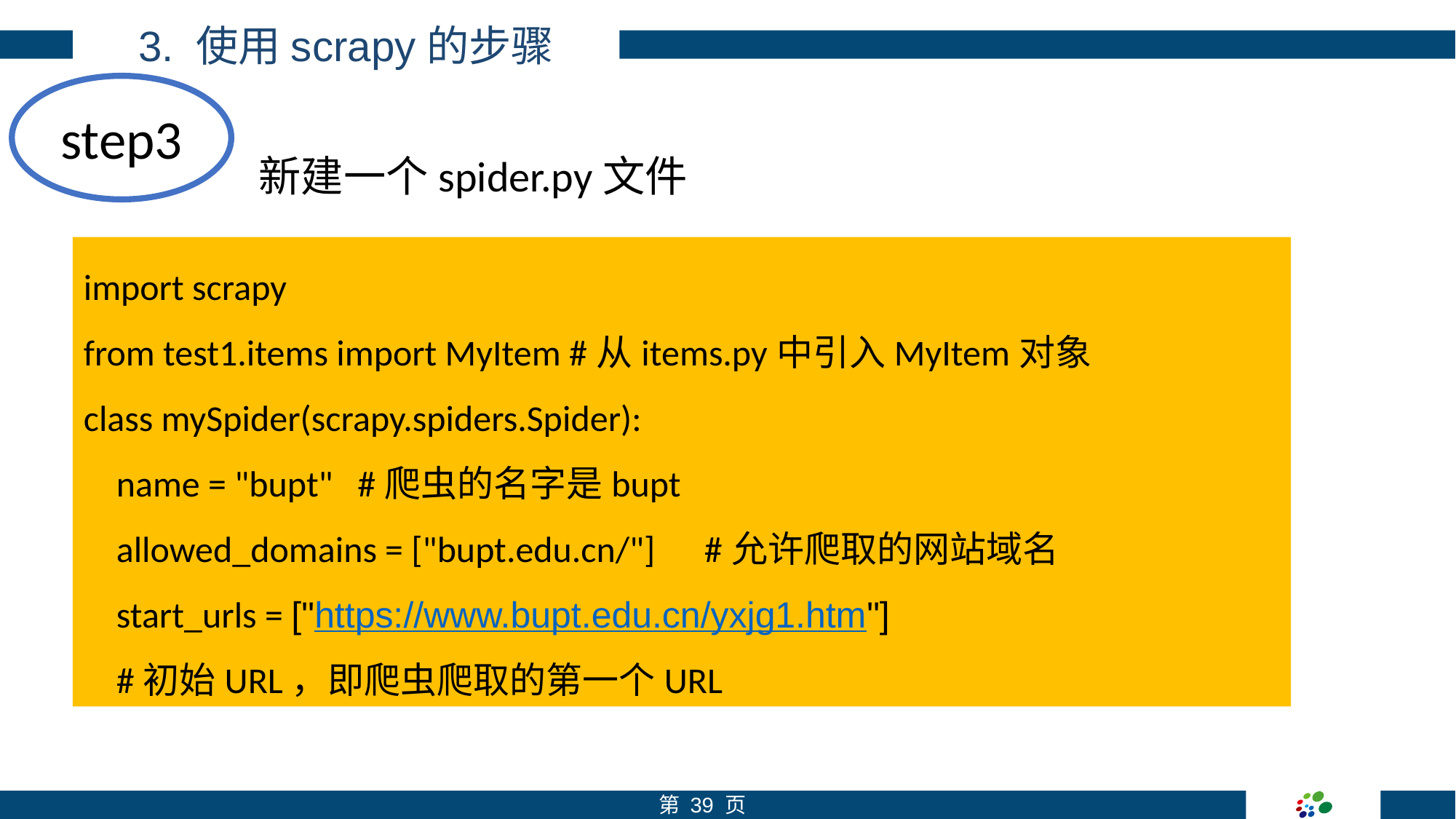

3. 使用scrapy的步骤
step3
新建一个spider.py文件

import scrapy
from test1.items import MyItem #从items.py中引入MyItem对象
class mySpider(scrapy.spiders.Spider):
    name = "bupt"   #爬虫的名字是bupt
    allowed_domains = ["bupt.edu.cn/"]      #允许爬取的网站域名
    start_urls = ["https://www.bupt.edu.cn/yxjg1.htm"]
    #初始URL，即爬虫爬取的第一个URL